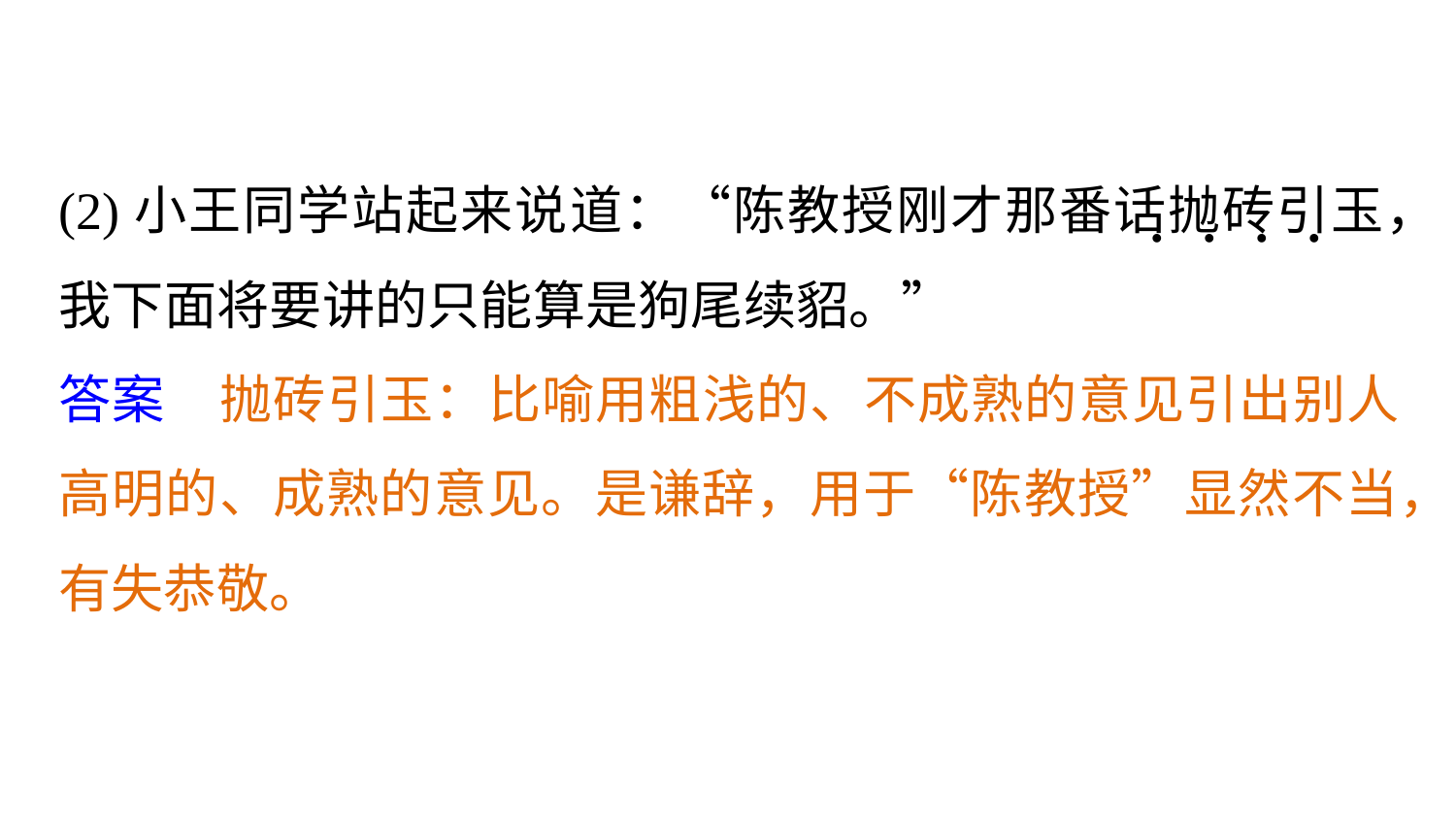

(2)小王同学站起来说道：“陈教授刚才那番话抛砖引玉，我下面将要讲的只能算是狗尾续貂。”
.   .   .   .
答案　抛砖引玉：比喻用粗浅的、不成熟的意见引出别人高明的、成熟的意见。是谦辞，用于“陈教授”显然不当，有失恭敬。